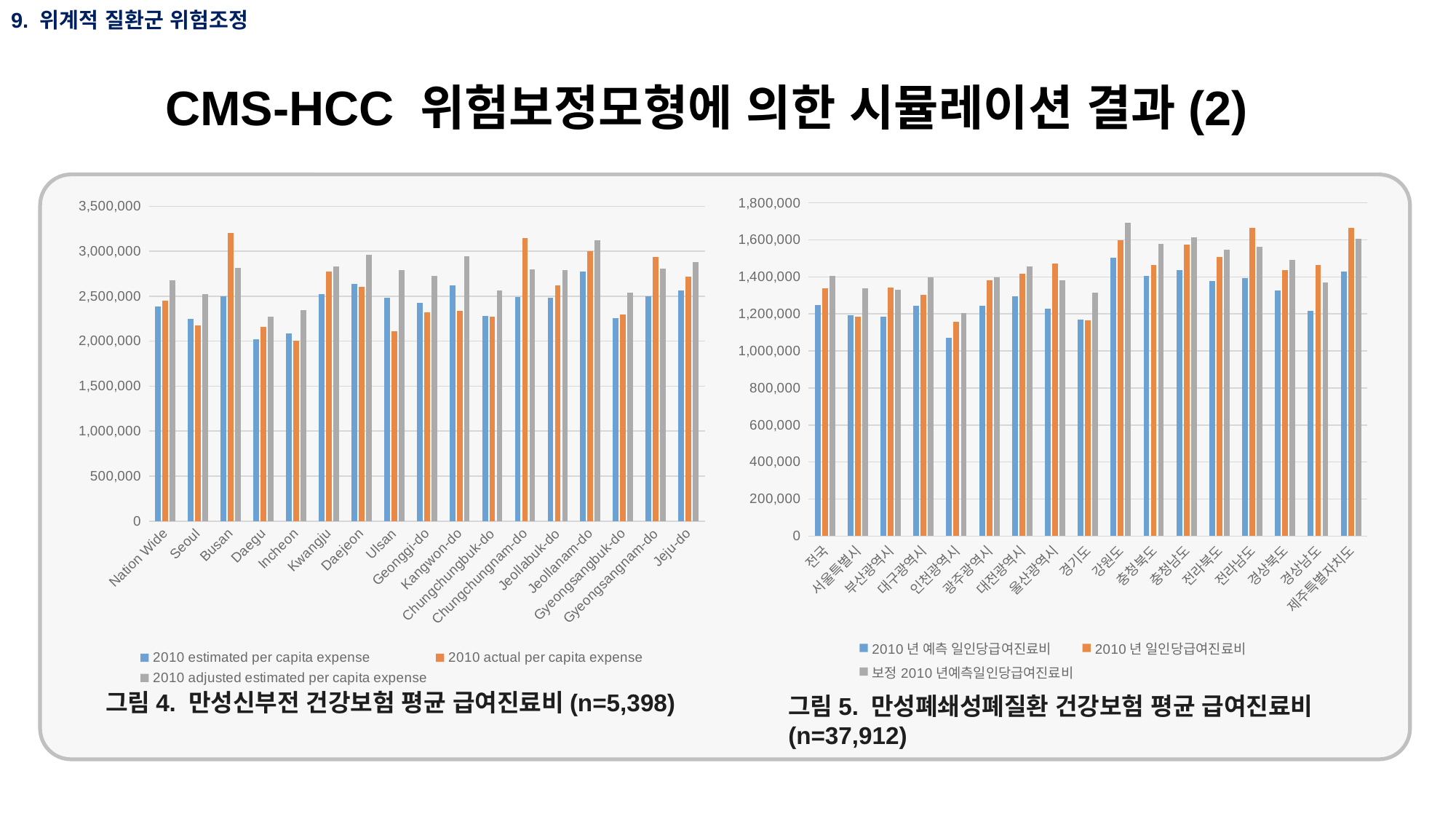

9. 위계적 질환군 위험조정
# CMS-HCC 위험보정모형에 의한 시뮬레이션 결과(2)

### Chart

| Category | 2010년 예측 일인당급여진료비 | 2010년 일인당급여진료비 | 보정2010년예측일인당급여진료비 |
|---|---|---|---|
| 전국 | 1250010.9725980596 | 1338451.5753851023 | 1404786.4981551538 |
| 서울특별시 | 1192145.0576435726 | 1185643.3822091888 | 1339755.66417575 |
| 부산광역시 | 1185725.0916292975 | 1342639.8058925476 | 1332540.7822481745 |
| 대구광역시 | 1242896.3562998774 | 1301300.303617571 | 1396790.954808468 |
| 인천광역시 | 1072796.9808466749 | 1156674.3006384214 | 1205629.9880494038 |
| 광주광역시 | 1244044.224361864 | 1382255.0386266094 | 1398080.9511288928 |
| 대전광역시 | 1294629.643034918 | 1417891.584582441 | 1454929.8226293847 |
| 울산광역시 | 1229895.71596581 | 1471242.9171528588 | 1382180.583852515 |
| 경기도 | 1170760.8557242826 | 1165833.3350031308 | 1315723.6846263178 |
| 강원도 | 1504792.0103011804 | 1598798.650793651 | 1691114.3541478151 |
| 충청북도 | 1405926.6404803128 | 1464787.2309107636 | 1580007.5401245677 |
| 충청남도 | 1435114.2144455109 | 1574033.9210526317 | 1612809.1000460738 |
| 전라북도 | 1377907.6943784906 | 1507422.3748609566 | 1548519.3067896487 |
| 전라남도 | 1392073.2859608356 | 1663076.8754266212 | 1564438.8724810593 |
| 경상북도 | 1327185.3249455967 | 1437041.2817719681 | 1491516.5273775046 |
| 경상남도 | 1218151.4232542089 | 1463100.466403162 | 1368982.120644349 |
| 제주특별자치도 | 1429448.252843124 | 1662986.2603878116 | 1606441.5828541603 |

### Chart

| Category | 2010 estimated per capita expense | 2010 actual per capita expense | 2010 adjusted estimated per capita expense |
|---|---|---|---|
| Nation Wide | 2384213.3126097526 | 2451808.5068543907 | 2679425.0160177774 |
| Seoul | 2248995.209676795 | 2177220.3177570095 | 2527464.297695786 |
| Busan | 2502266.7176924204 | 3207353.8131313133 | 2812095.715041072 |
| Daegu | 2019642.9511178797 | 2163358.6 | 2269713.795333952 |
| Incheon | 2090467.4137761786 | 2002998.6956521738 | 2349307.6957576284 |
| Kwangju | 2521142.1689077583 | 2778159.6511627906 | 2833308.312046346 |
| Daejeon | 2634123.5392752937 | 2604885.652173913 | 2960278.9603963387 |
| Ulsan | 2486850.3369165165 | 2112908.9915966387 | 2794770.488271745 |
| Geonggi-do | 2426528.7173076156 | 2323846.4143094844 | 2726979.885924222 |
| Kangwon-do | 2620802.7316717245 | 2338430.418410042 | 2945308.77927295 |
| Chungchungbuk-do | 2282380.228237834 | 2271236.208791209 | 2564983.027005602 |
| Chungchungnam-do | 2491048.300563871 | 3145485.9905660376 | 2799488.2409801814 |
| Jeollabuk-do | 2484924.658210416 | 2620607.0388349514 | 2792606.373311624 |
| Jeollanam-do | 2777239.710312062 | 3003969.3913043477 | 3121115.680351086 |
| Gyeongsangbuk-do | 2259132.9475959553 | 2296632.5970873786 | 2538857.2835677997 |
| Gyeongsangnam-do | 2497138.158708105 | 2940128.8996763756 | 2806332.1413012478 |
| Jeju-do | 2563341.3939912682 | 2715622.6666666665 | 2880732.617056016 |
그림4. 만성신부전 건강보험 평균 급여진료비(n=5,398)
그림5. 만성폐쇄성폐질환 건강보험 평균 급여진료비(n=37,912)